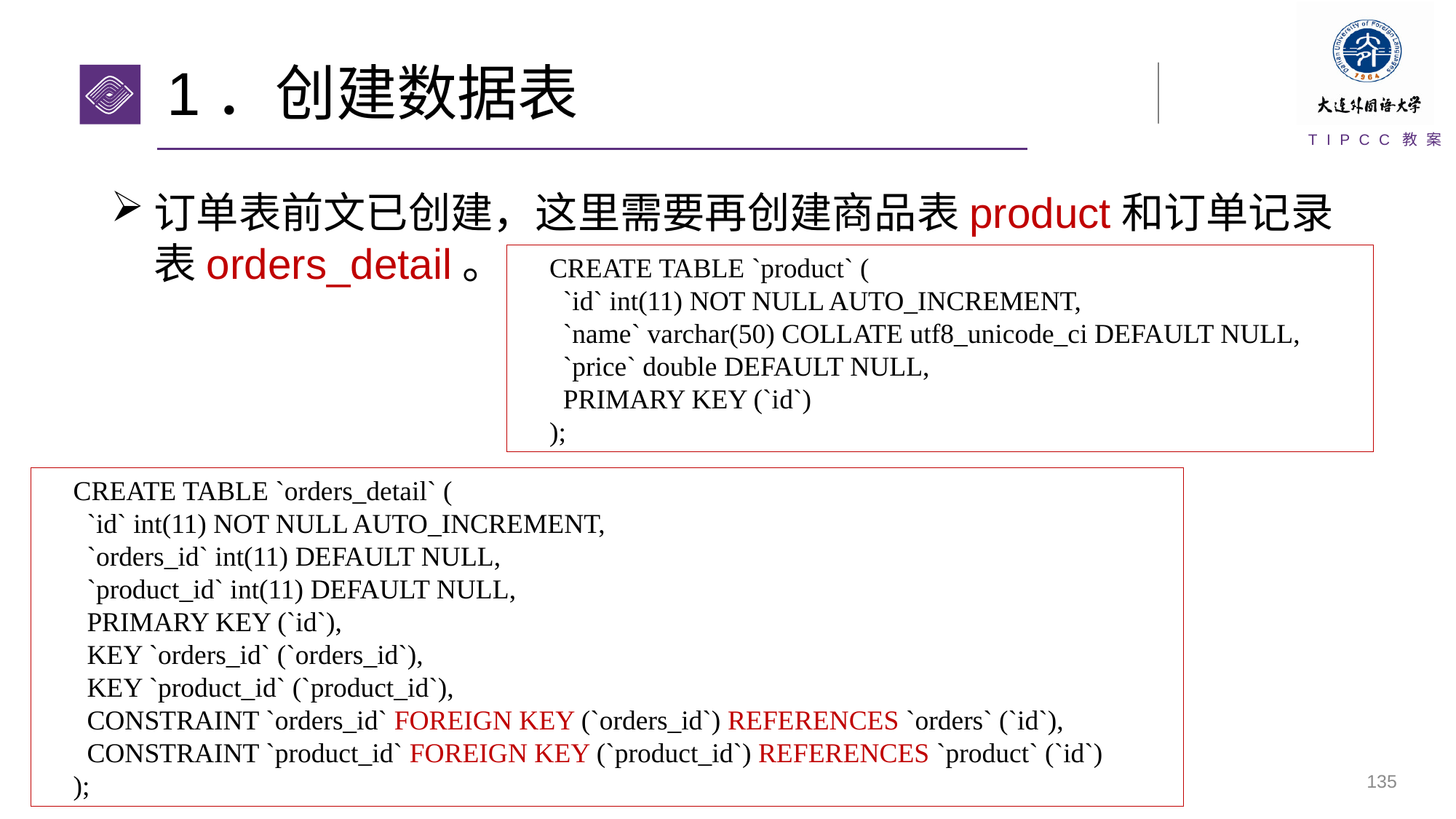

# 1．创建数据表
订单表前文已创建，这里需要再创建商品表product和订单记录表orders_detail。
CREATE TABLE `product` (
  `id` int(11) NOT NULL AUTO_INCREMENT,
  `name` varchar(50) COLLATE utf8_unicode_ci DEFAULT NULL,
  `price` double DEFAULT NULL,
  PRIMARY KEY (`id`)
);
CREATE TABLE `orders_detail` (
  `id` int(11) NOT NULL AUTO_INCREMENT,
  `orders_id` int(11) DEFAULT NULL,
  `product_id` int(11) DEFAULT NULL,
  PRIMARY KEY (`id`),
  KEY `orders_id` (`orders_id`),
  KEY `product_id` (`product_id`),
  CONSTRAINT `orders_id` FOREIGN KEY (`orders_id`) REFERENCES `orders` (`id`),
  CONSTRAINT `product_id` FOREIGN KEY (`product_id`) REFERENCES `product` (`id`)
);
135